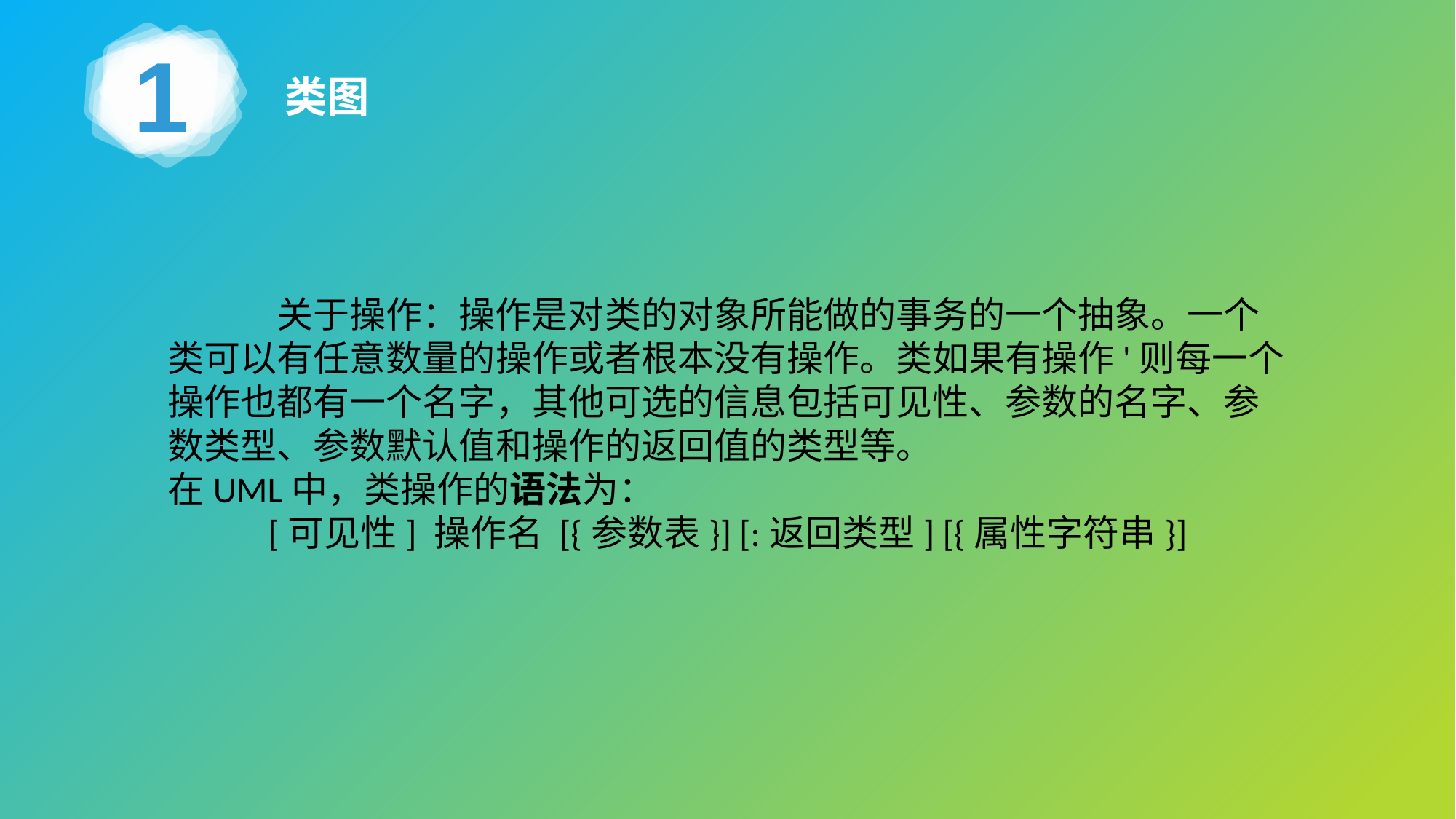

1

类图
	关于操作：操作是对类的对象所能做的事务的一个抽象。一个类可以有任意数量的操作或者根本没有操作。类如果有操作'则每一个操作也都有一个名字，其他可选的信息包括可见性、参数的名字、参数类型、参数默认值和操作的返回值的类型等。
在UML中，类操作的语法为：
[可见性] 操作名 [{参数表}] [:返回类型] [{属性字符串}]